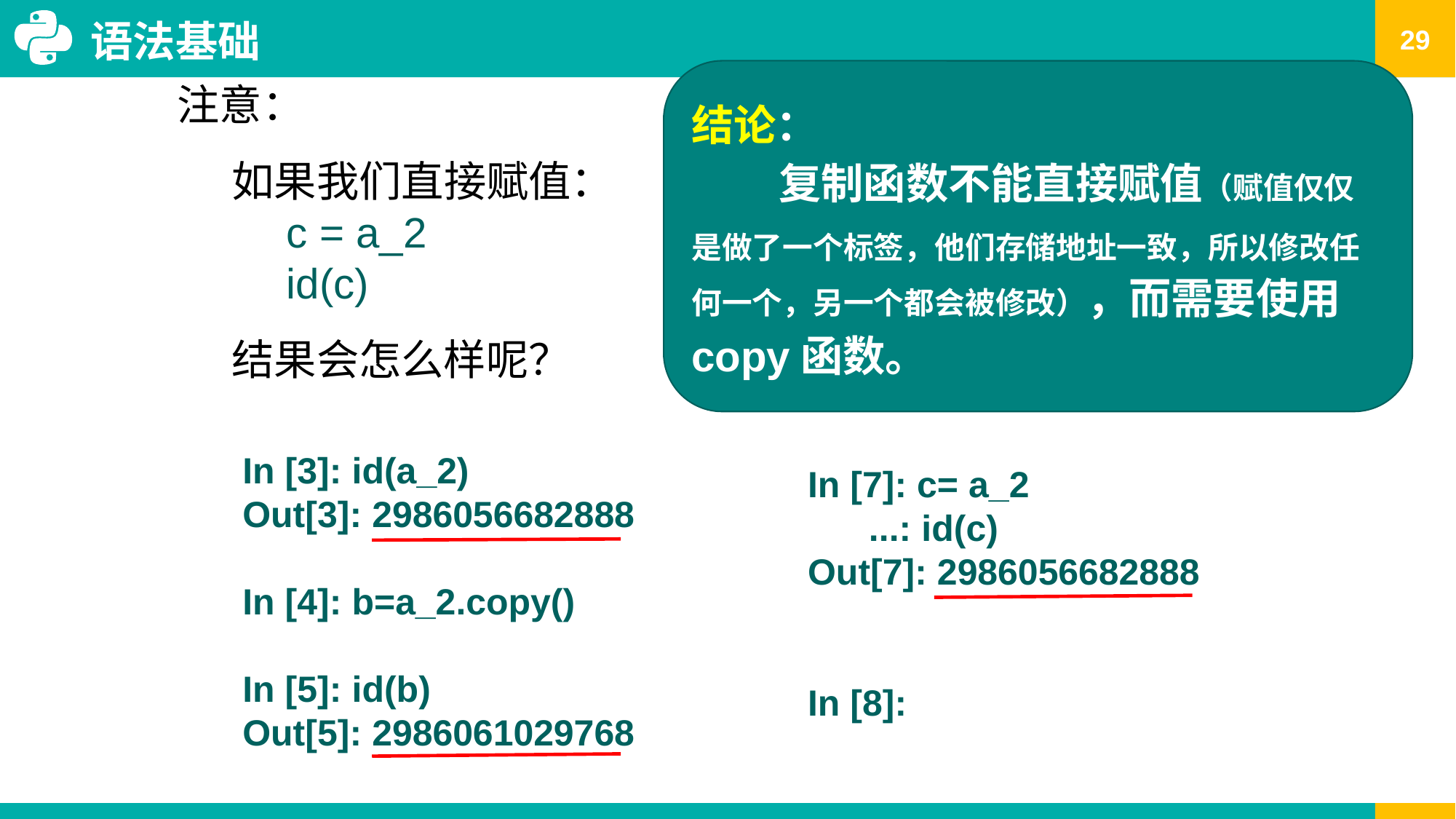

语法基础
注意：
如果我们直接赋值：
c = a_2
id(c)
结果会怎么样呢？
结论：
        复制函数不能直接赋值（赋值仅仅是做了一个标签，他们存储地址一致，所以修改任何一个，另一个都会被修改），而需要使用copy函数。
In [3]: id(a_2)
Out[3]: 2986056682888

In [4]: b=a_2.copy()

In [5]: id(b)
Out[5]: 2986061029768

In [7]: c= a_2
      ...: id(c)
Out[7]: 2986056682888

In [8]: